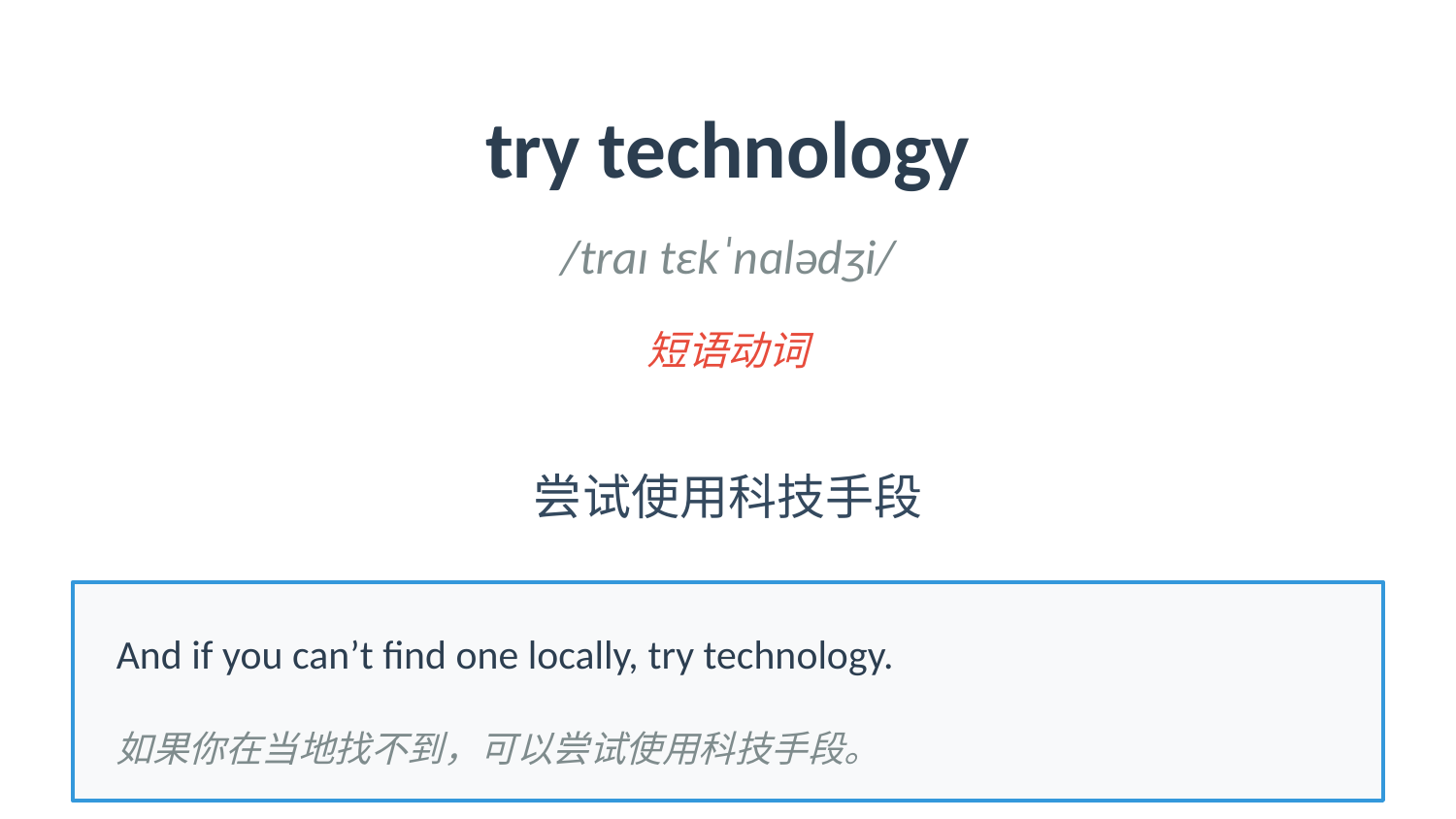

try technology
/traɪ tɛkˈnɑlədʒi/
短语动词
尝试使用科技手段

And if you can’t find one locally, try technology.

如果你在当地找不到，可以尝试使用科技手段。